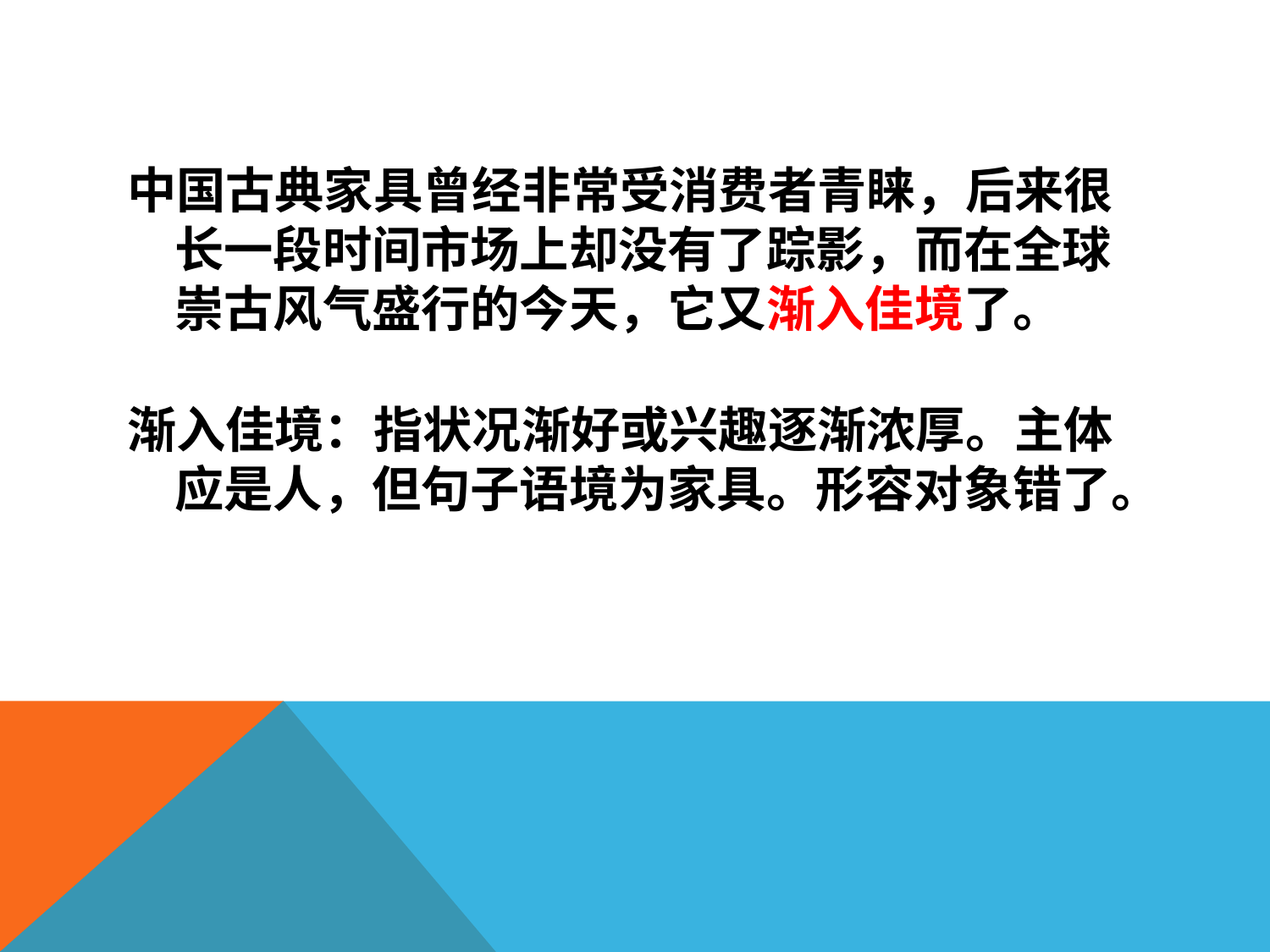

#
中国古典家具曾经非常受消费者青睐，后来很长一段时间市场上却没有了踪影，而在全球崇古风气盛行的今天，它又渐入佳境了。

渐入佳境：指状况渐好或兴趣逐渐浓厚。主体应是人，但句子语境为家具。形容对象错了。